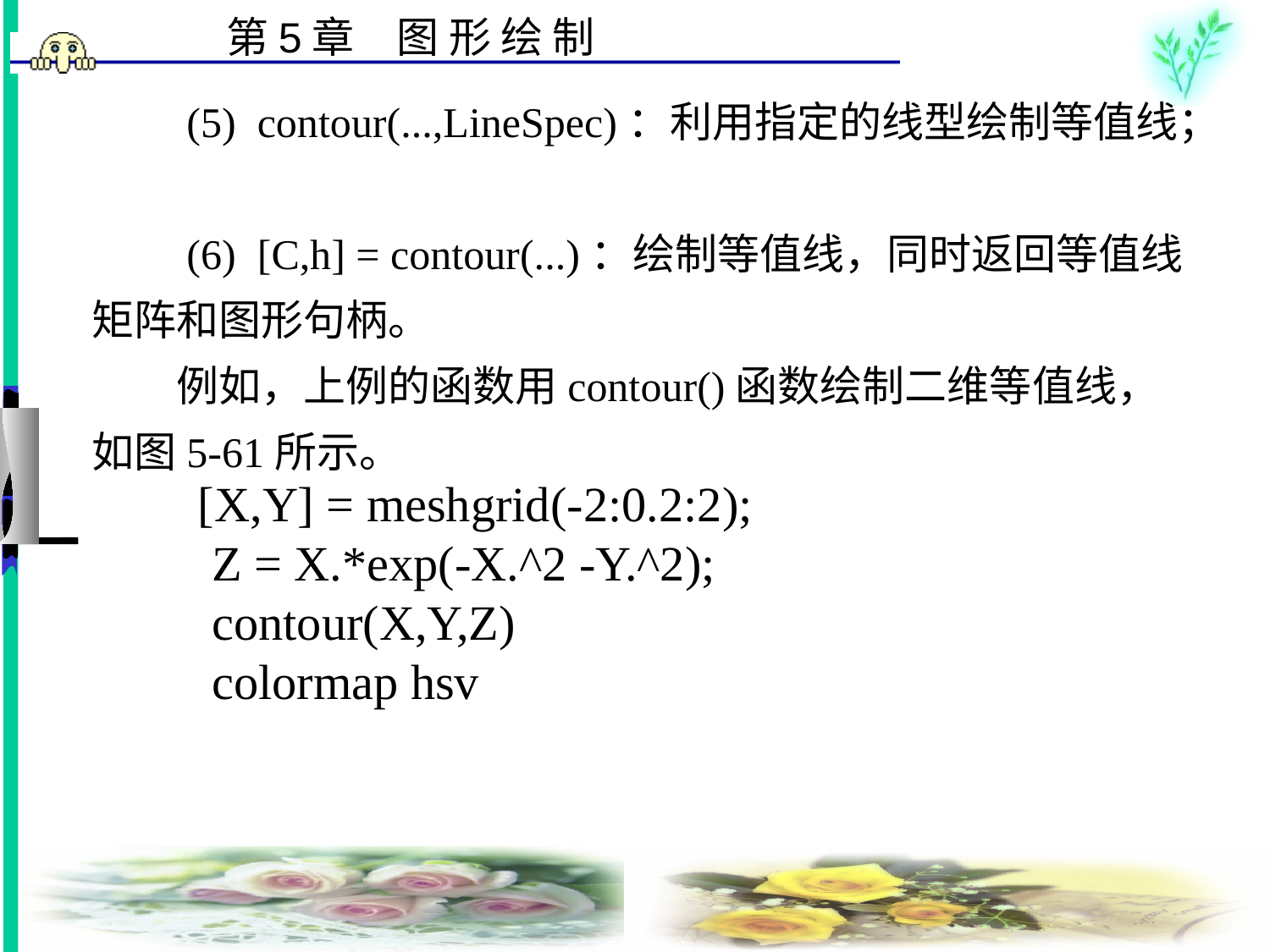

# (5)  contour(...,LineSpec)：利用指定的线型绘制等值线； 　　(6)  [C,h] = contour(...)：绘制等值线，同时返回等值线矩阵和图形句柄。 　　例如，上例的函数用contour()函数绘制二维等值线，如图5-61所示。
 [X,Y] = meshgrid(-2:0.2:2);
  Z = X.*exp(-X.^2 -Y.^2);
  contour(X,Y,Z)
  colormap hsv